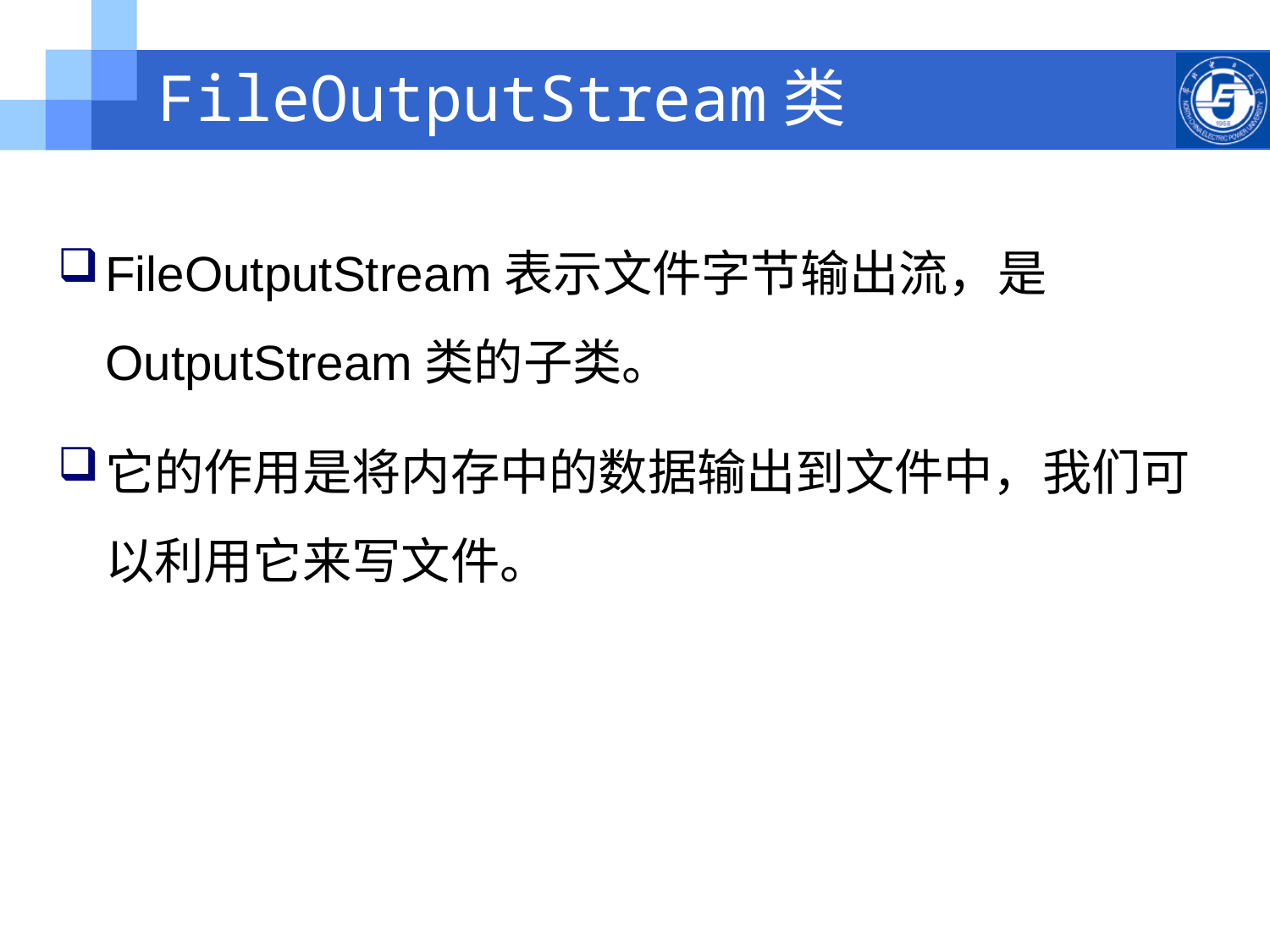

FileOutputStream类
FileOutputStream表示文件字节输出流，是OutputStream类的子类。
它的作用是将内存中的数据输出到文件中，我们可以利用它来写文件。